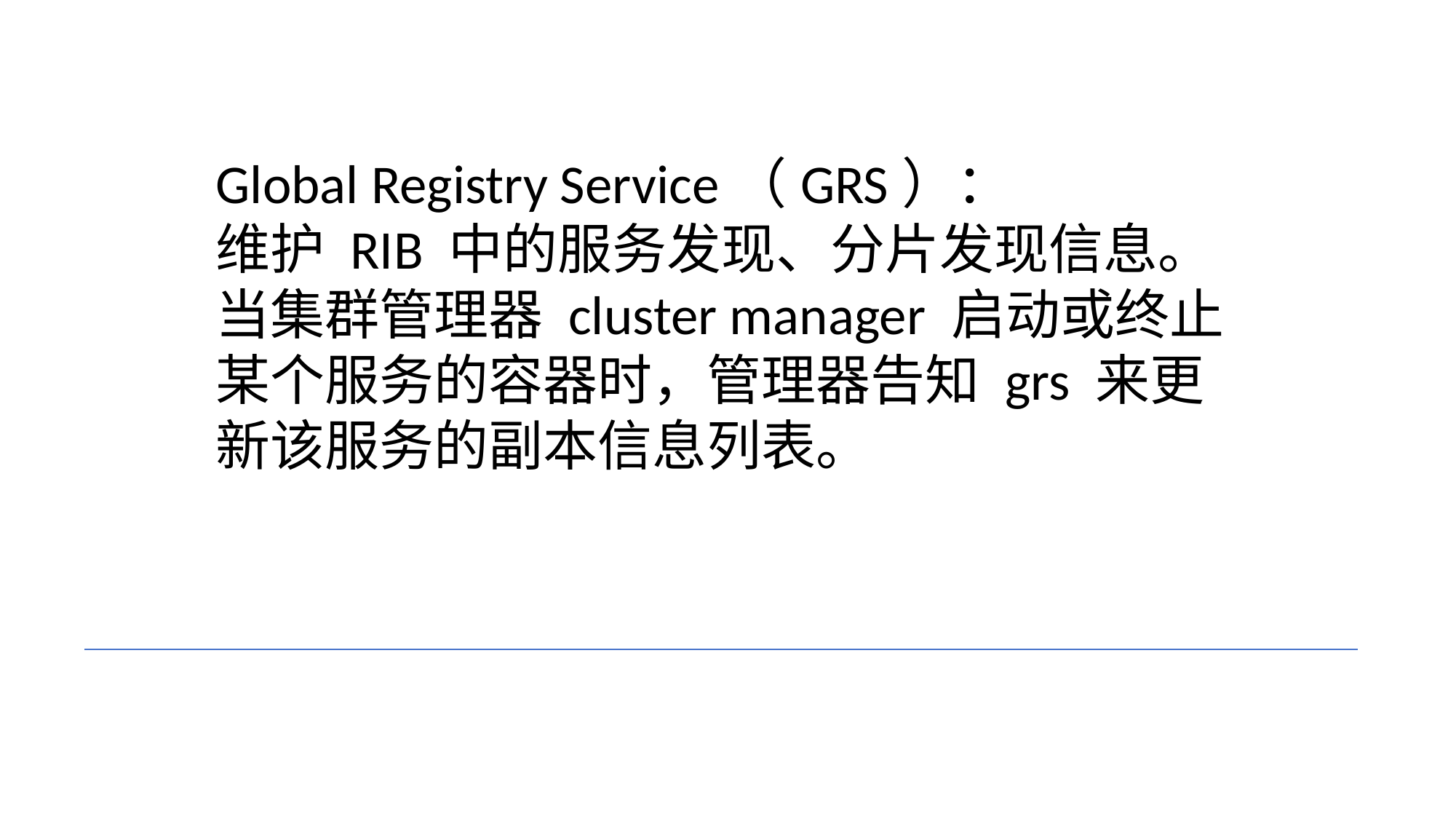

Global Registry Service（GRS）：
维护 RIB 中的服务发现、分片发现信息。当集群管理器 cluster manager 启动或终止某个服务的容器时，管理器告知 grs 来更新该服务的副本信息列表。